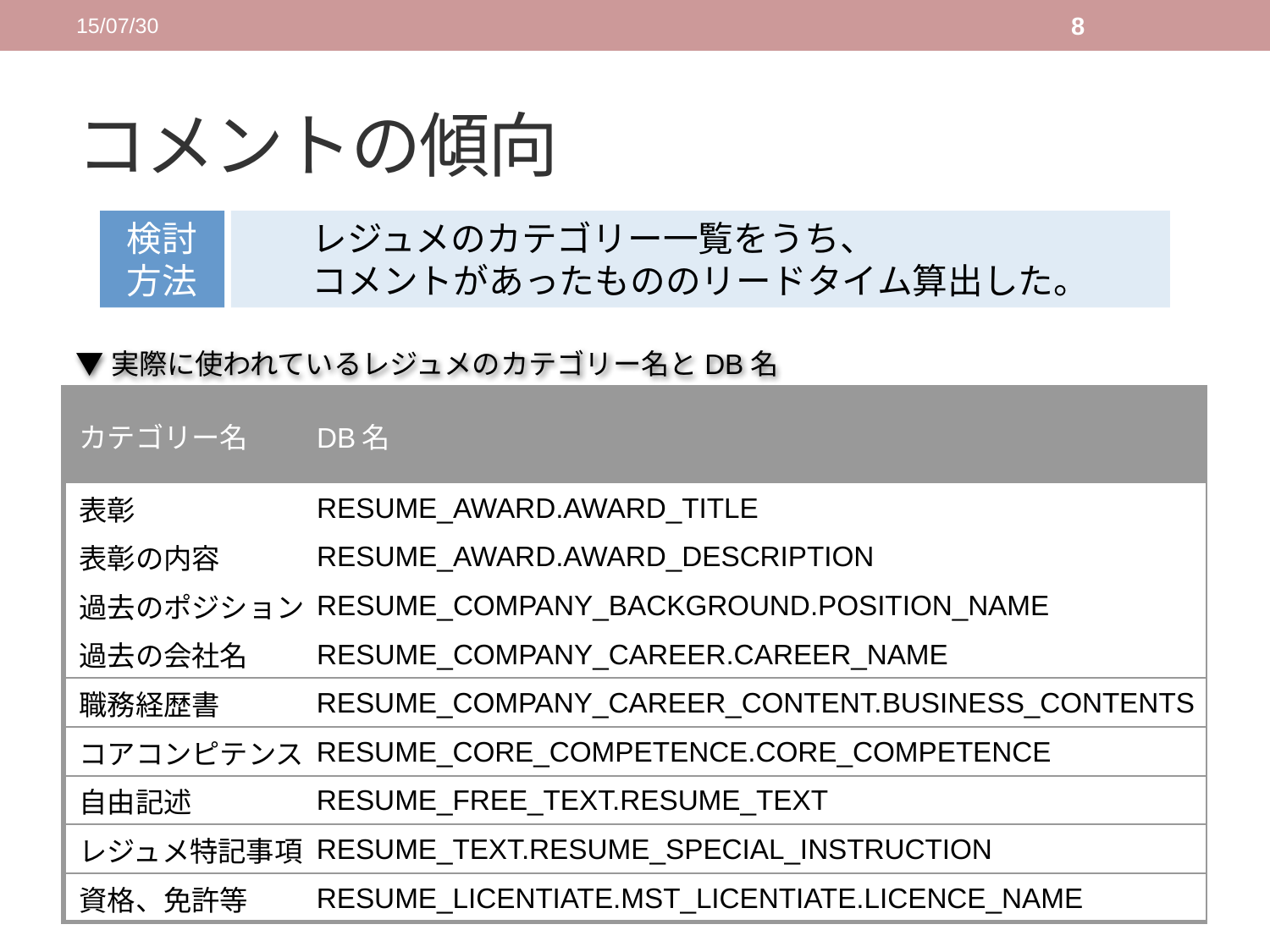

15/07/30
8
# コメントの傾向
検討
方法
レジュメのカテゴリー一覧をうち、
コメントがあったもののリードタイム算出した。
▼実際に使われているレジュメのカテゴリー名とDB名
| カテゴリー名 | DB名 |
| --- | --- |
| 表彰 | RESUME\_AWARD.AWARD\_TITLE |
| 表彰の内容 | RESUME\_AWARD.AWARD\_DESCRIPTION |
| 過去のポジション | RESUME\_COMPANY\_BACKGROUND.POSITION\_NAME |
| 過去の会社名 | RESUME\_COMPANY\_CAREER.CAREER\_NAME |
| 職務経歴書 | RESUME\_COMPANY\_CAREER\_CONTENT.BUSINESS\_CONTENTS |
| コアコンピテンス | RESUME\_CORE\_COMPETENCE.CORE\_COMPETENCE |
| 自由記述 | RESUME\_FREE\_TEXT.RESUME\_TEXT |
| レジュメ特記事項 | RESUME\_TEXT.RESUME\_SPECIAL\_INSTRUCTION |
| 資格、免許等 | RESUME\_LICENTIATE.MST\_LICENTIATE.LICENCE\_NAME |